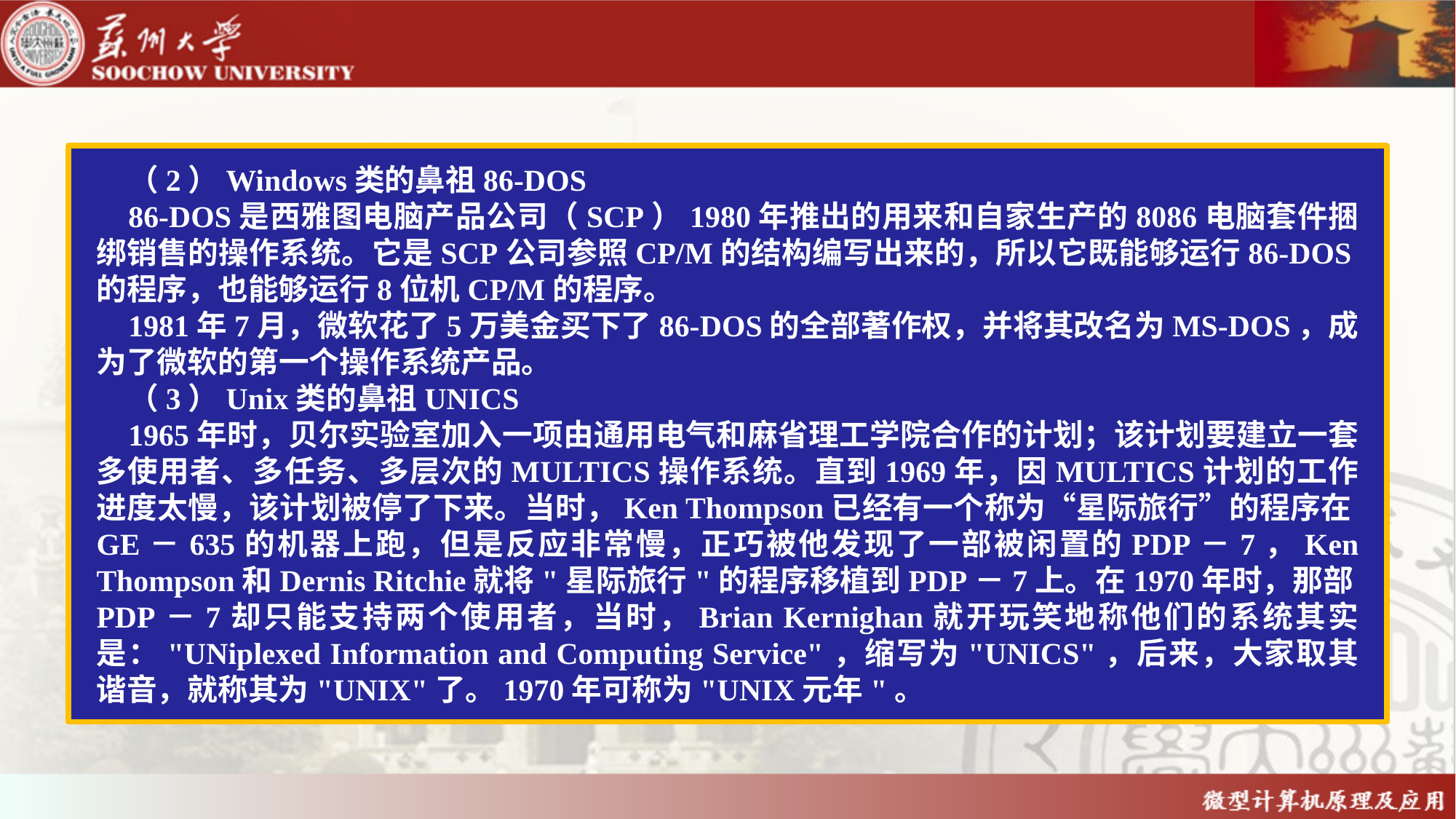

（2）Windows类的鼻祖86-DOS
86-DOS是西雅图电脑产品公司（SCP）1980年推出的用来和自家生产的8086电脑套件捆绑销售的操作系统。它是SCP公司参照CP/M的结构编写出来的，所以它既能够运行86-DOS的程序，也能够运行8位机CP/M的程序。
1981年7月，微软花了5万美金买下了86-DOS的全部著作权，并将其改名为MS-DOS，成为了微软的第一个操作系统产品。
（3）Unix类的鼻祖UNICS
1965年时，贝尔实验室加入一项由通用电气和麻省理工学院合作的计划；该计划要建立一套多使用者、多任务、多层次的MULTICS操作系统。直到1969年，因MULTICS计划的工作进度太慢，该计划被停了下来。当时，Ken Thompson已经有一个称为“星际旅行”的程序在GE－635的机器上跑，但是反应非常慢，正巧被他发现了一部被闲置的PDP－7，Ken Thompson和Dernis Ritchie就将"星际旅行"的程序移植到PDP－7上。在1970年时，那部PDP－7却只能支持两个使用者，当时，Brian Kernighan就开玩笑地称他们的系统其实是："UNiplexed Information and Computing Service"，缩写为"UNICS"，后来，大家取其谐音，就称其为"UNIX"了。1970年可称为"UNIX元年"。